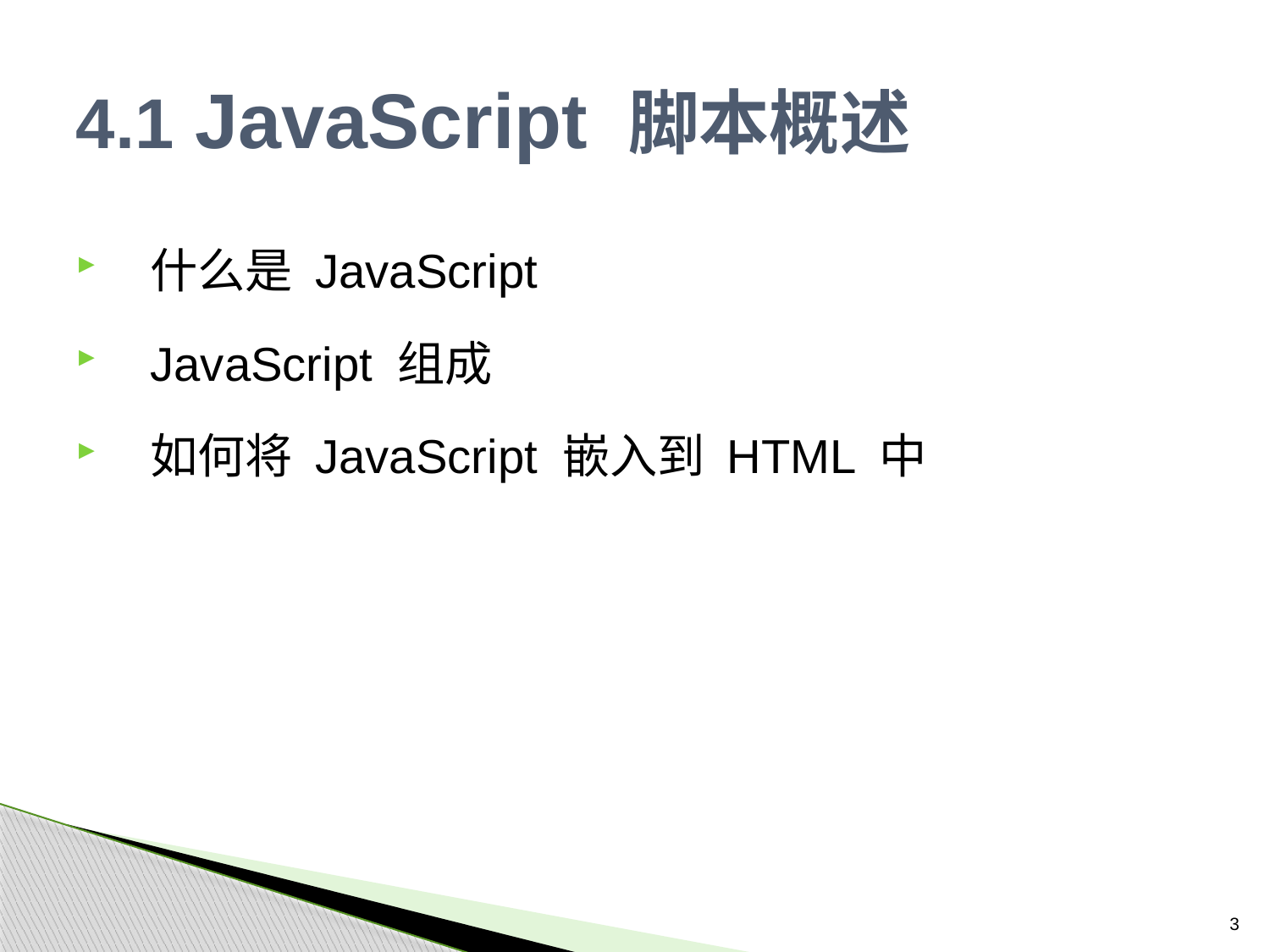

# 4.1 JavaScript 脚本概述
什么是 JavaScript
JavaScript 组成
如何将 JavaScript 嵌入到 HTML 中
3